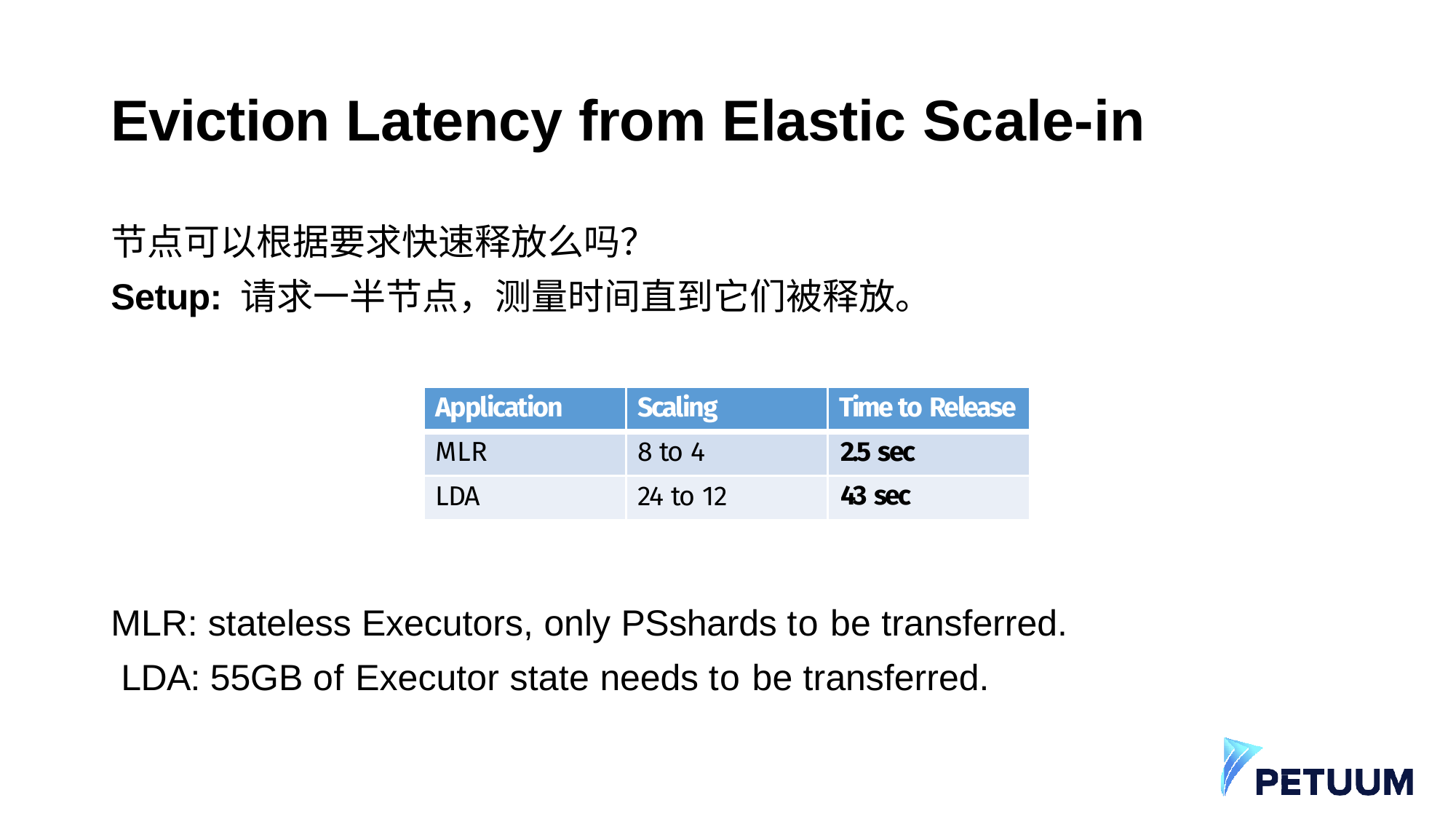

# Eviction Latency from Elastic Scale-in
节点可以根据要求快速释放么吗？
Setup: 请求一半节点，测量时间直到它们被释放。
| Application | Scaling | Time to Release |
| --- | --- | --- |
| MLR | 8 to 4 | 2.5 sec |
| LDA | 24 to 12 | 43 sec |
MLR: stateless Executors, only PSshards to be transferred.  LDA: 55GB of Executor state needs to be transferred.